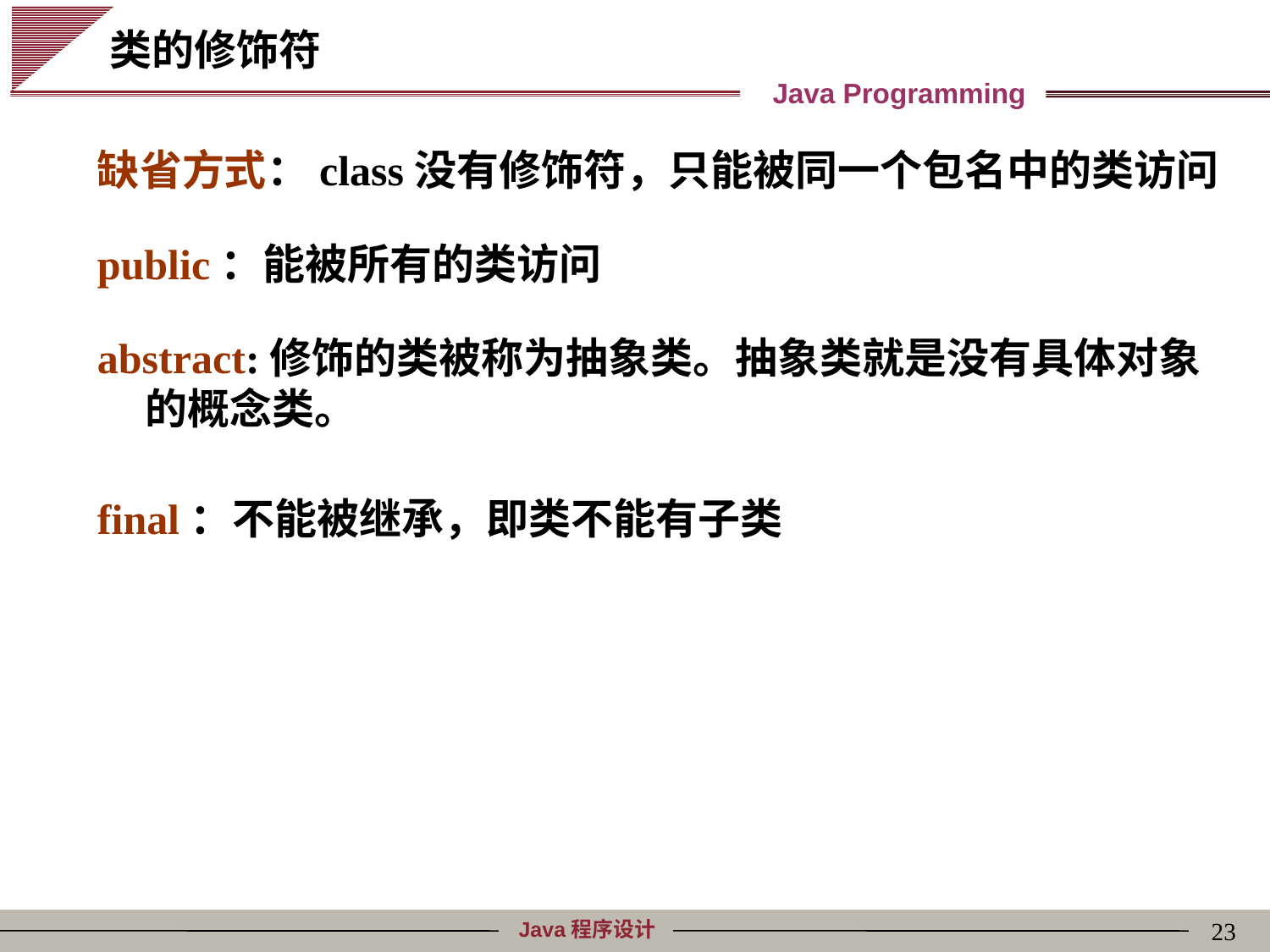

# 类的修饰符
缺省方式：class没有修饰符，只能被同一个包名中的类访问

public：能被所有的类访问

abstract:修饰的类被称为抽象类。抽象类就是没有具体对象的概念类。
final：不能被继承，即类不能有子类